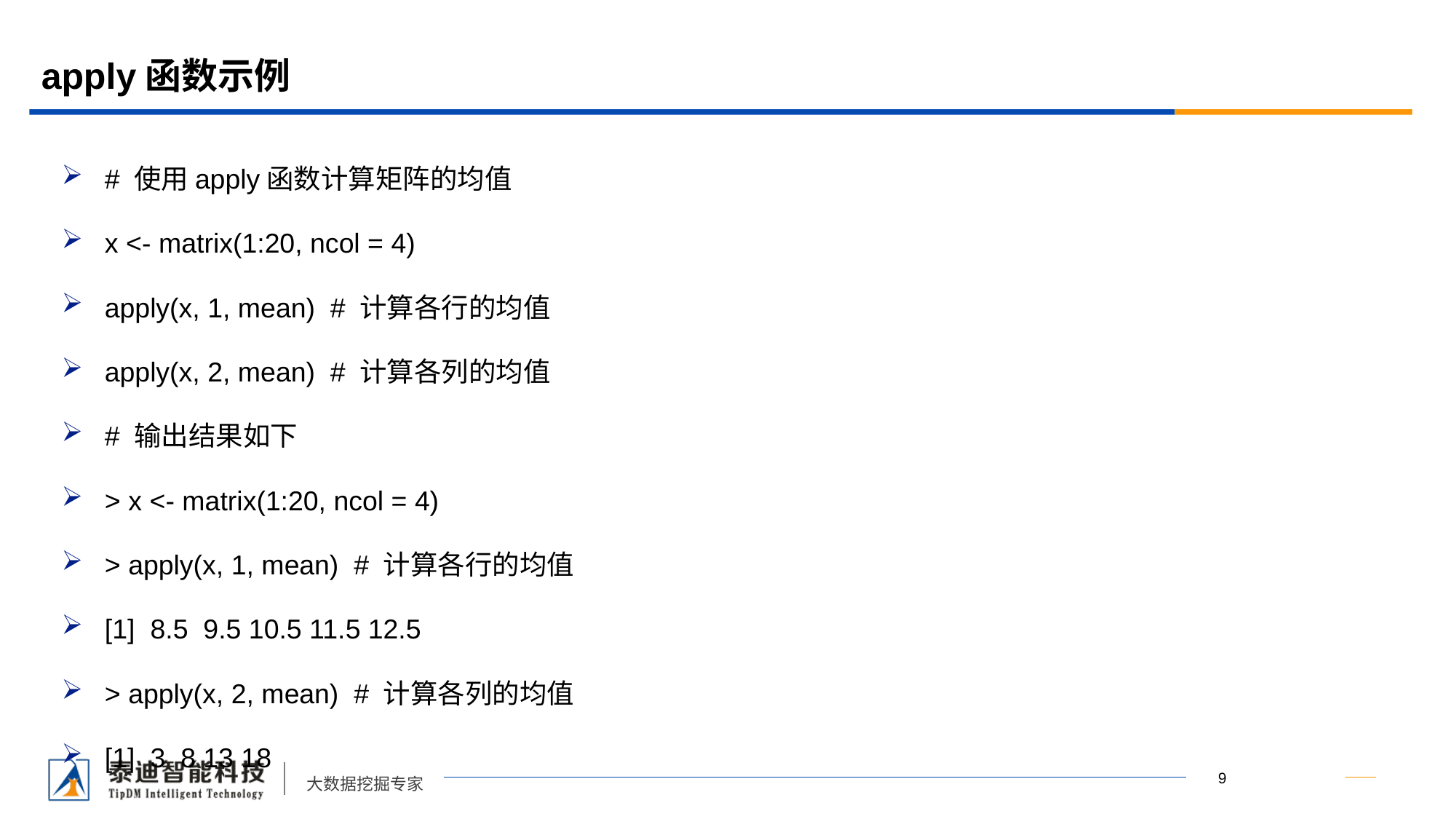

# apply函数示例
# 使用apply函数计算矩阵的均值
x <- matrix(1:20, ncol = 4)
apply(x, 1, mean)  # 计算各行的均值
apply(x, 2, mean)  # 计算各列的均值
# 输出结果如下
> x <- matrix(1:20, ncol = 4)
> apply(x, 1, mean)  # 计算各行的均值
[1]  8.5  9.5 10.5 11.5 12.5
> apply(x, 2, mean)  # 计算各列的均值
[1]  3  8 13 18